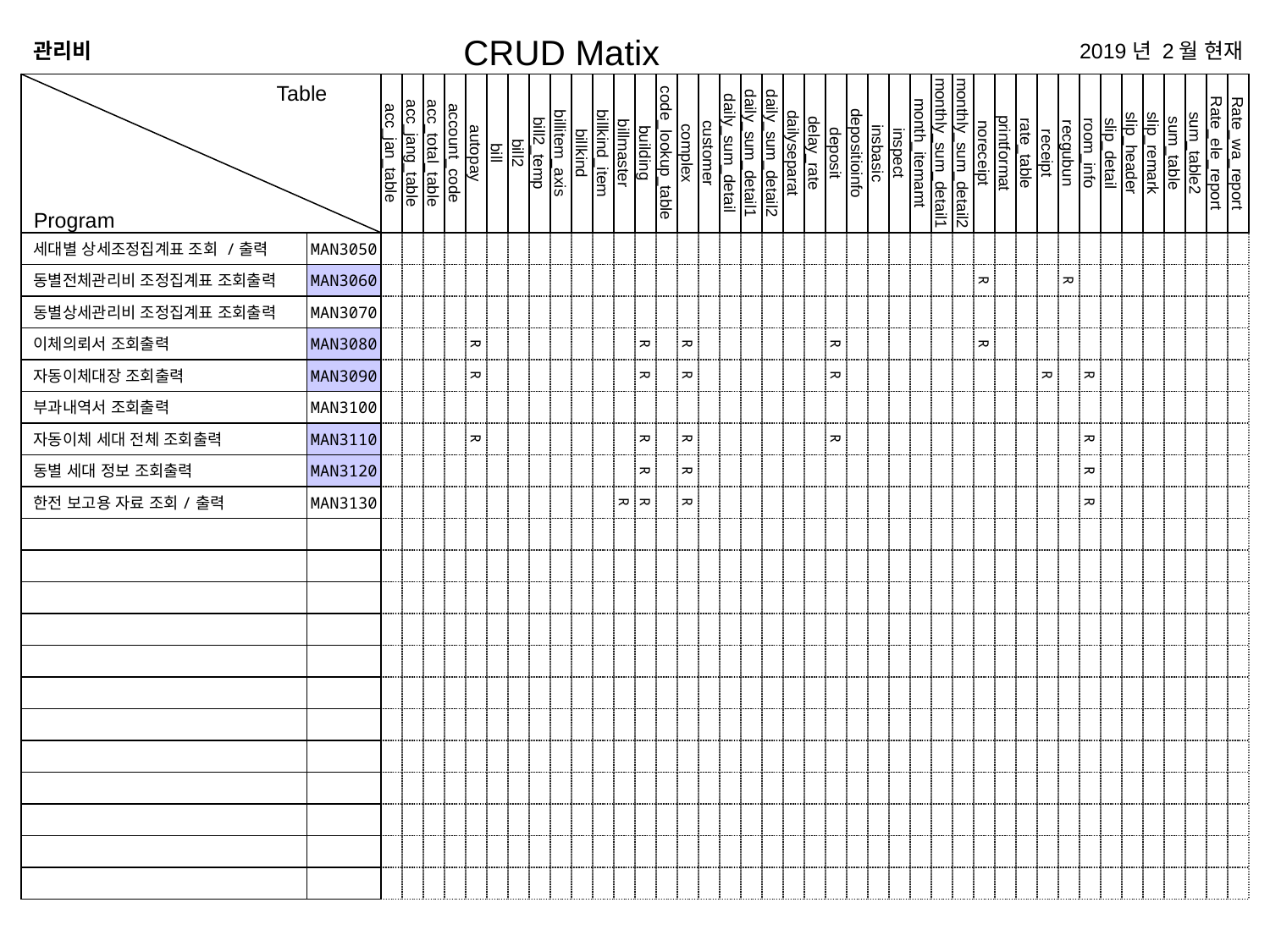

관리비
                                         Table

Program

acc_jan_table
acc_jang_table
acc_total_table
account_code
autopay
bill
bill2
bill2_temp
billitem_axis
billkind
billkind_item
billmaster
building
code_lookup_table
complex
customer
daily_sum_detail
daily_sum_detail1
daily_sum_detail2
dailyseparat
delay_rate
deposit
depositioinfo
insbasic
inspect
month_itemamt
monthly_sum_detail1
monthly_sum_detail2
noreceipt
printformat
rate_table
receipt
recgubun
room_info
slip_detail
slip_header
slip_remark
sum_table
sum_table2
Rate_ele_report
Rate_wa_report
세대별 상세조정집계표 조회 /출력
MAN3050

동별전체관리비 조정집계표 조회출력
MAN3060

R

R

동별상세관리비 조정집계표 조회출력
MAN3070

이체의뢰서 조회출력
MAN3080

R

R

R

R

R

자동이체대장 조회출력
MAN3090

R

R

R

R

R

R

부과내역서 조회출력
MAN3100

자동이체 세대 전체 조회출력
MAN3110

R

R

R

R

R

동별 세대 정보 조회출력
MAN3120

R

R

R

한전 보고용 자료 조회/출력
MAN3130

R
R

R

R